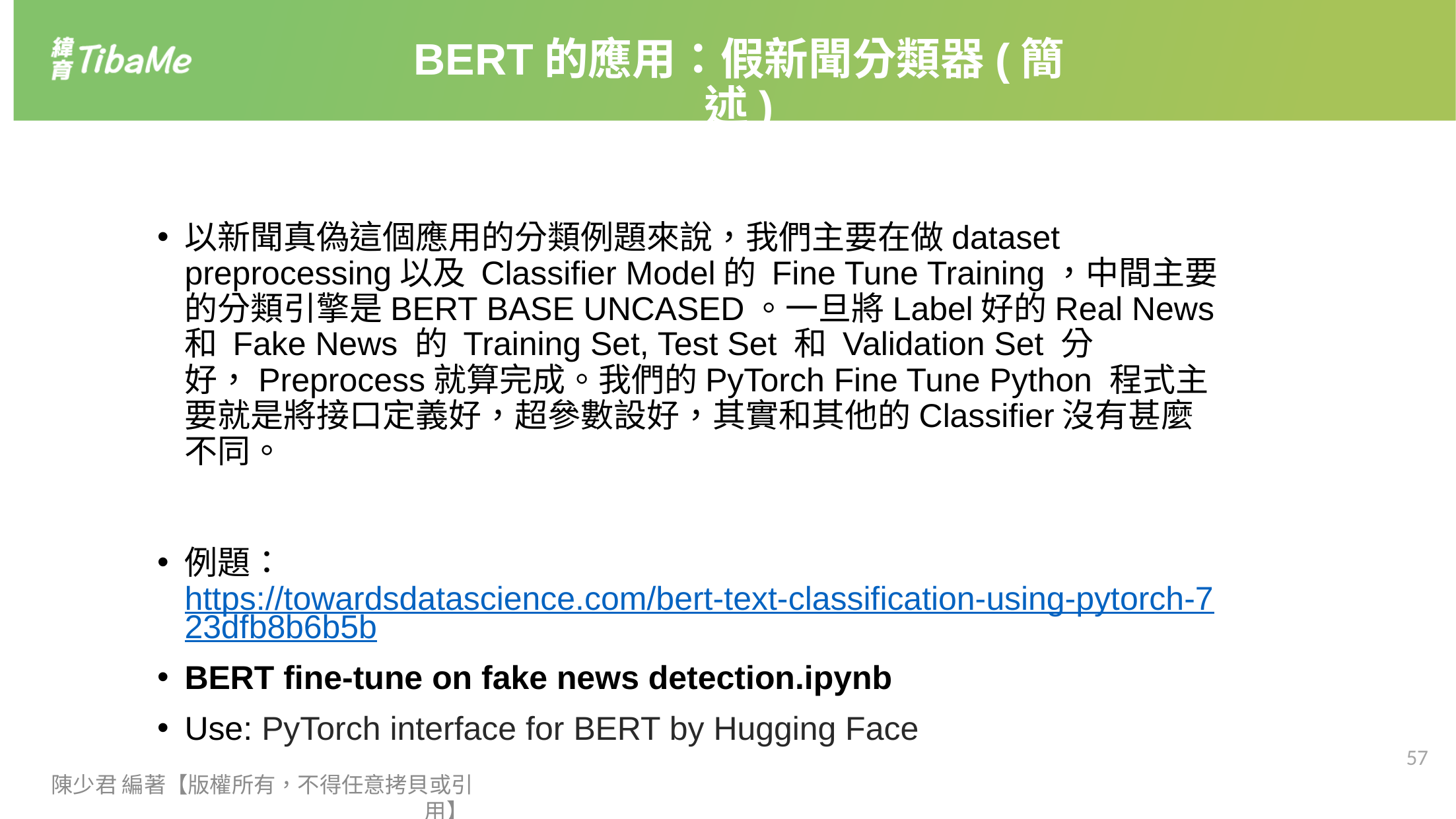

BERT的應用：假新聞分類器(簡述)
以新聞真偽這個應用的分類例題來說，我們主要在做dataset preprocessing以及 Classifier Model的 Fine Tune Training，中間主要的分類引擎是BERT BASE UNCASED。一旦將Label好的Real News 和 Fake News 的 Training Set, Test Set 和 Validation Set 分好，Preprocess就算完成。我們的PyTorch Fine Tune Python 程式主要就是將接口定義好，超參數設好，其實和其他的Classifier沒有甚麼不同。

例題：https://towardsdatascience.com/bert-text-classification-using-pytorch-723dfb8b6b5b
BERT fine-tune on fake news detection.ipynb
Use: PyTorch interface for BERT by Hugging Face